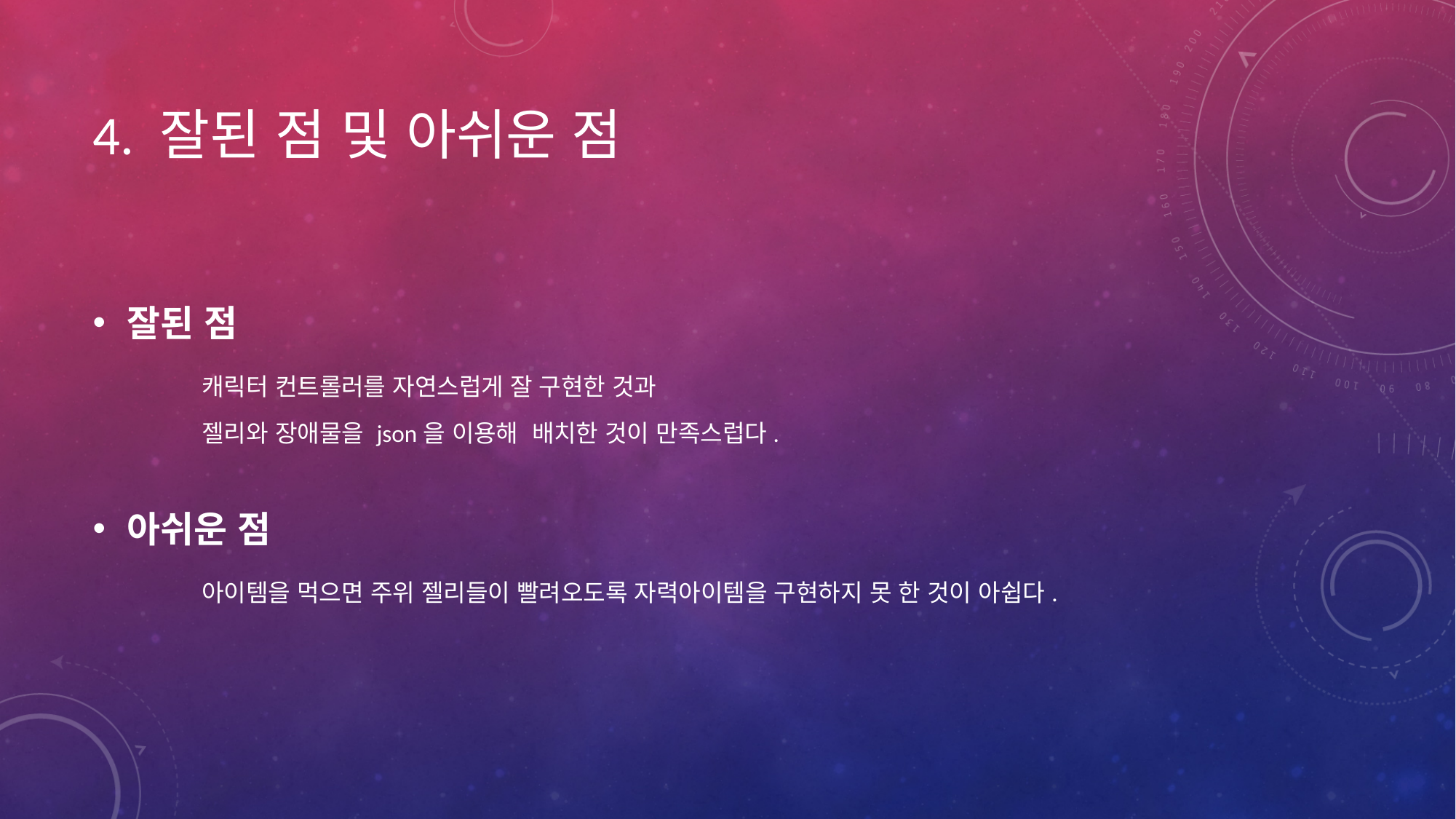

# 4. 잘된 점 및 아쉬운 점
잘된 점
	캐릭터 컨트롤러를 자연스럽게 잘 구현한 것과
	젤리와 장애물을 json을 이용해  배치한 것이 만족스럽다.

아쉬운 점
	아이템을 먹으면 주위 젤리들이 빨려오도록 자력아이템을 구현하지 못 한 것이 아쉽다.